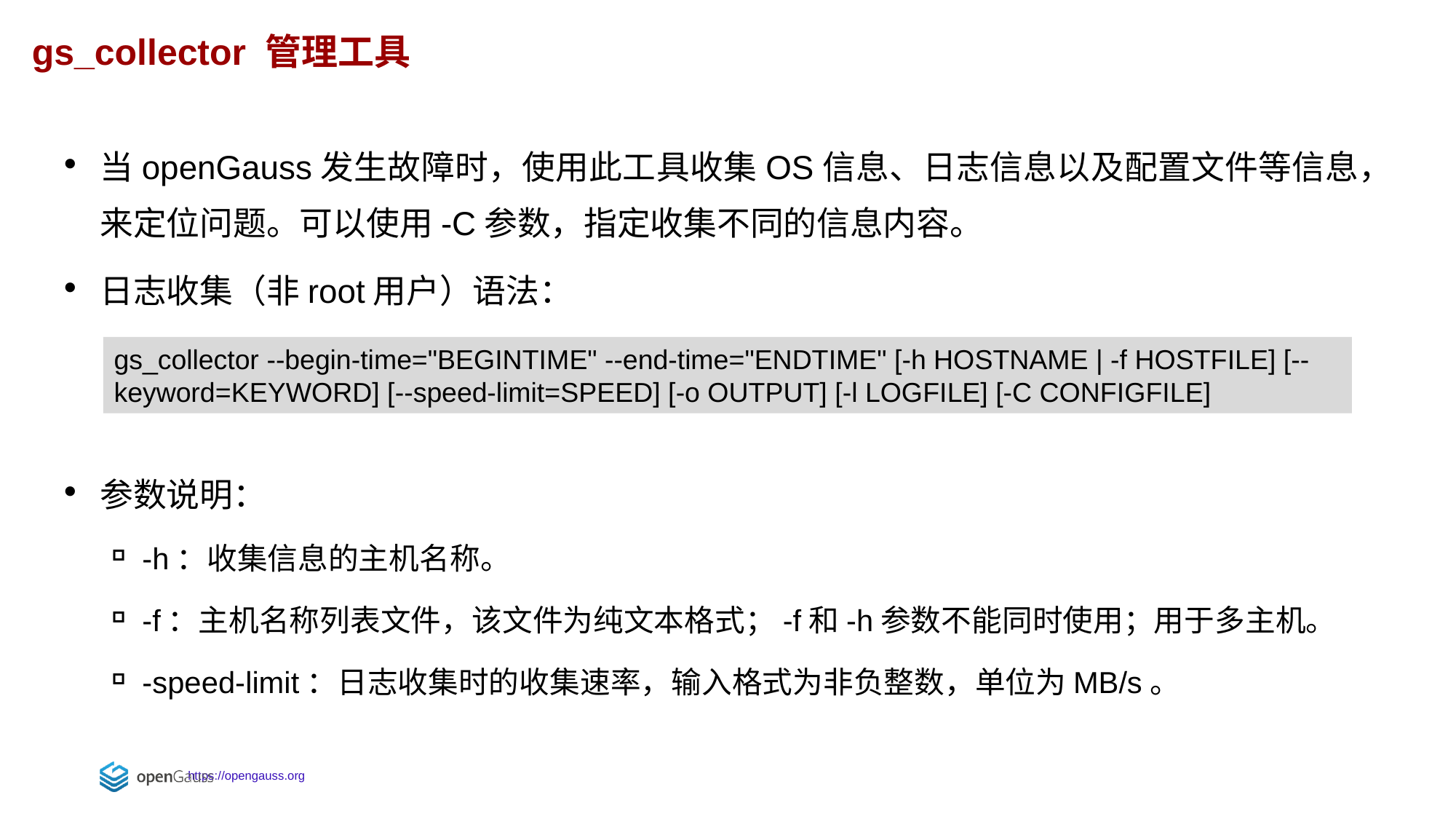

gs_collector 管理工具
当openGauss发生故障时，使用此工具收集OS信息、日志信息以及配置文件等信息，来定位问题。可以使用-C参数，指定收集不同的信息内容。
日志收集（非root用户）语法：

参数说明：
-h：收集信息的主机名称。
-f：主机名称列表文件，该文件为纯文本格式；-f和-h参数不能同时使用；用于多主机。
-speed-limit：日志收集时的收集速率，输入格式为非负整数，单位为MB/s。
gs_collector --begin-time="BEGINTIME" --end-time="ENDTIME" [-h HOSTNAME | -f HOSTFILE] [--keyword=KEYWORD] [--speed-limit=SPEED] [-o OUTPUT] [-l LOGFILE] [-C CONFIGFILE]